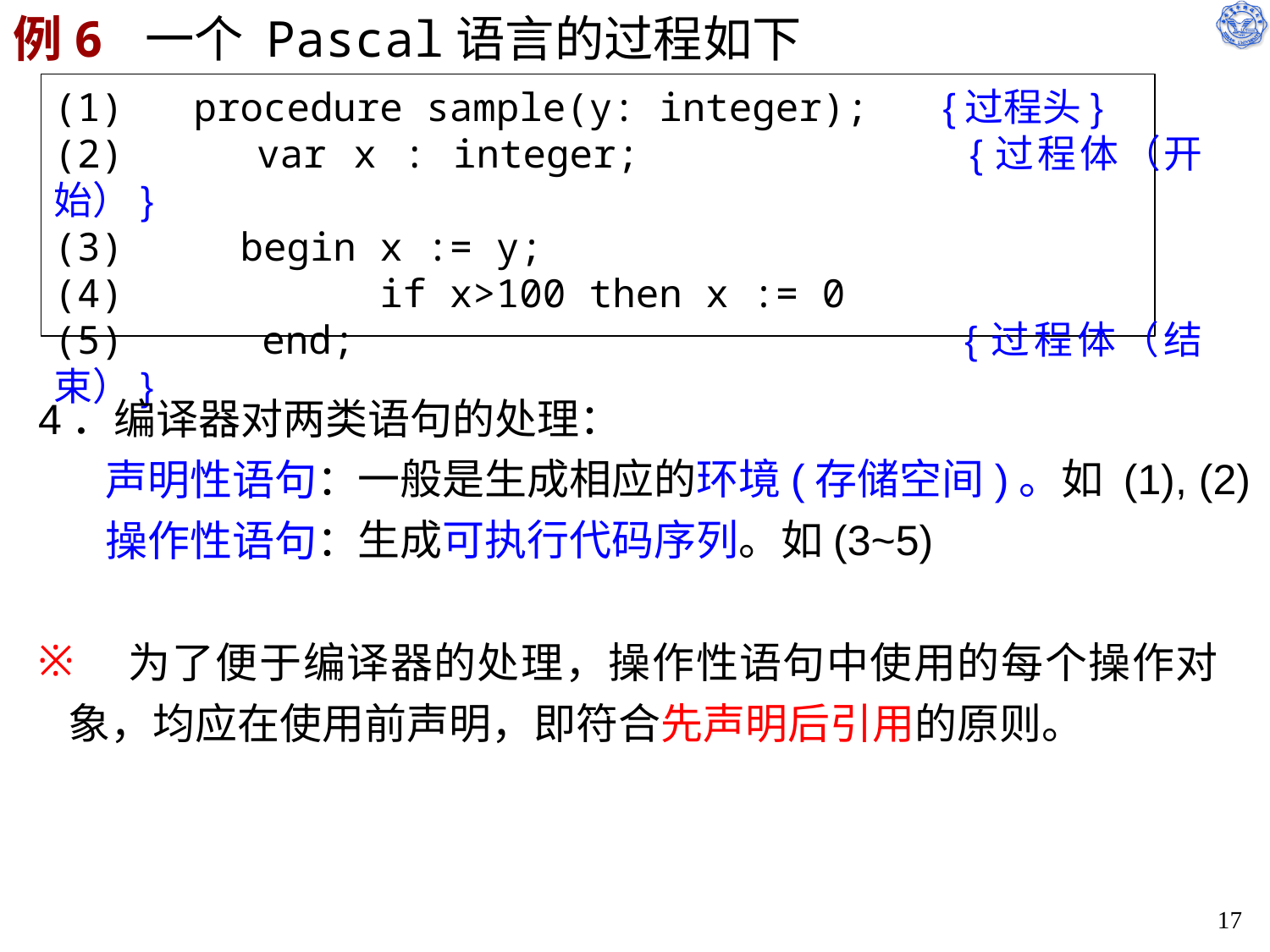

# 例6 一个 Pascal语言的过程如下

(1)   procedure sample(y: integer);	{过程头}
(2)     var x : integer;			{过程体（开始）}
(3)     begin x := y;
(4)           if x>100 then x := 0
(5)     end;					{过程体（结束）}
4．编译器对两类语句的处理：
      声明性语句：
      操作性语句：

    为了便于编译器的处理，操作性语句中使用的每个操作对象，均应在使用前声明，即符合先声明后引用的原则。
一般是生成相应的环境(存储空间)。如 (1), (2)
生成可执行代码序列。如(3~5)
17